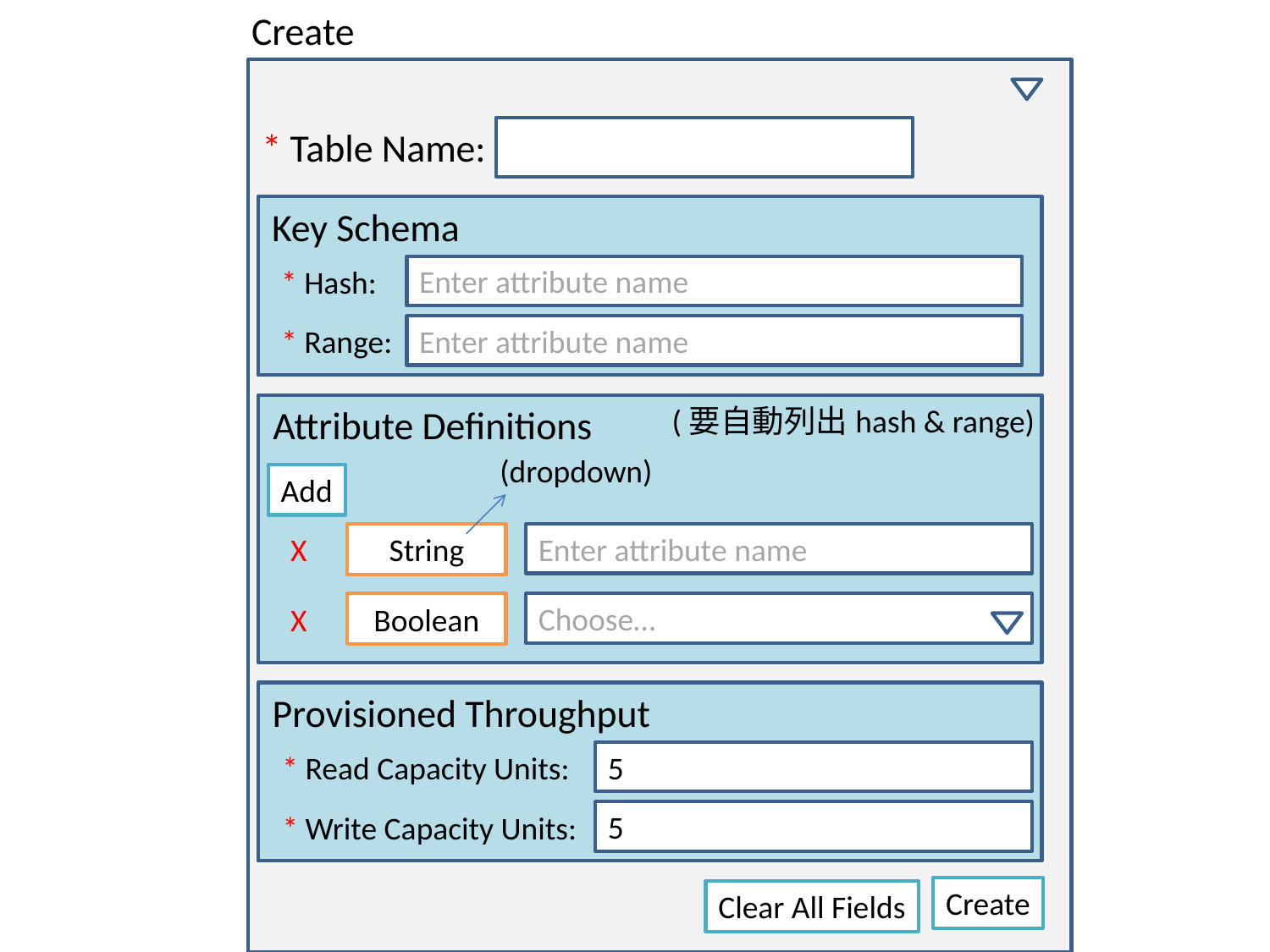

Create

* Table Name:

Key Schema
* Hash:
Enter attribute name
* Range:
Enter attribute name

Attribute Definitions
(要自動列出hash & range)
(dropdown)
Add
X
String
Enter attribute name
X
Boolean
Choose…

Provisioned Throughput
* Read Capacity Units:
5
* Write Capacity Units:
5
Create
Clear All Fields